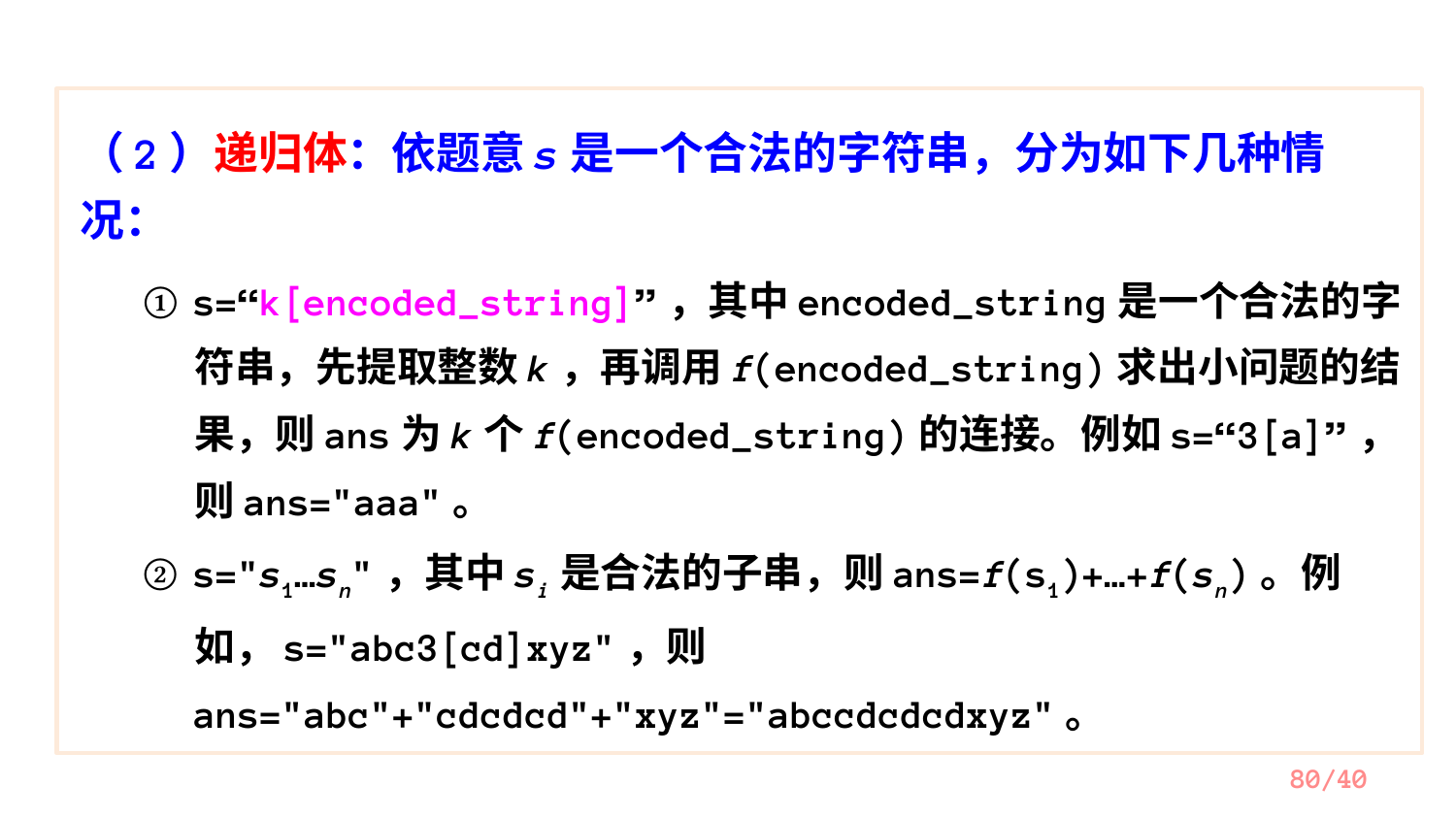

（2）递归体：依题意s是一个合法的字符串，分为如下几种情况：
s=“k[encoded_string]”，其中encoded_string是一个合法的字符串，先提取整数k，再调用f(encoded_string)求出小问题的结果，则ans为k个f(encoded_string)的连接。例如s=“3[a]”，则ans="aaa"。
s="s1…sn"，其中si是合法的子串，则ans=f(s1)+…+f(sn)。例如，s="abc3[cd]xyz"，则	ans="abc"+"cdcdcd"+"xyz"="abccdcdcdxyz"。
80/40